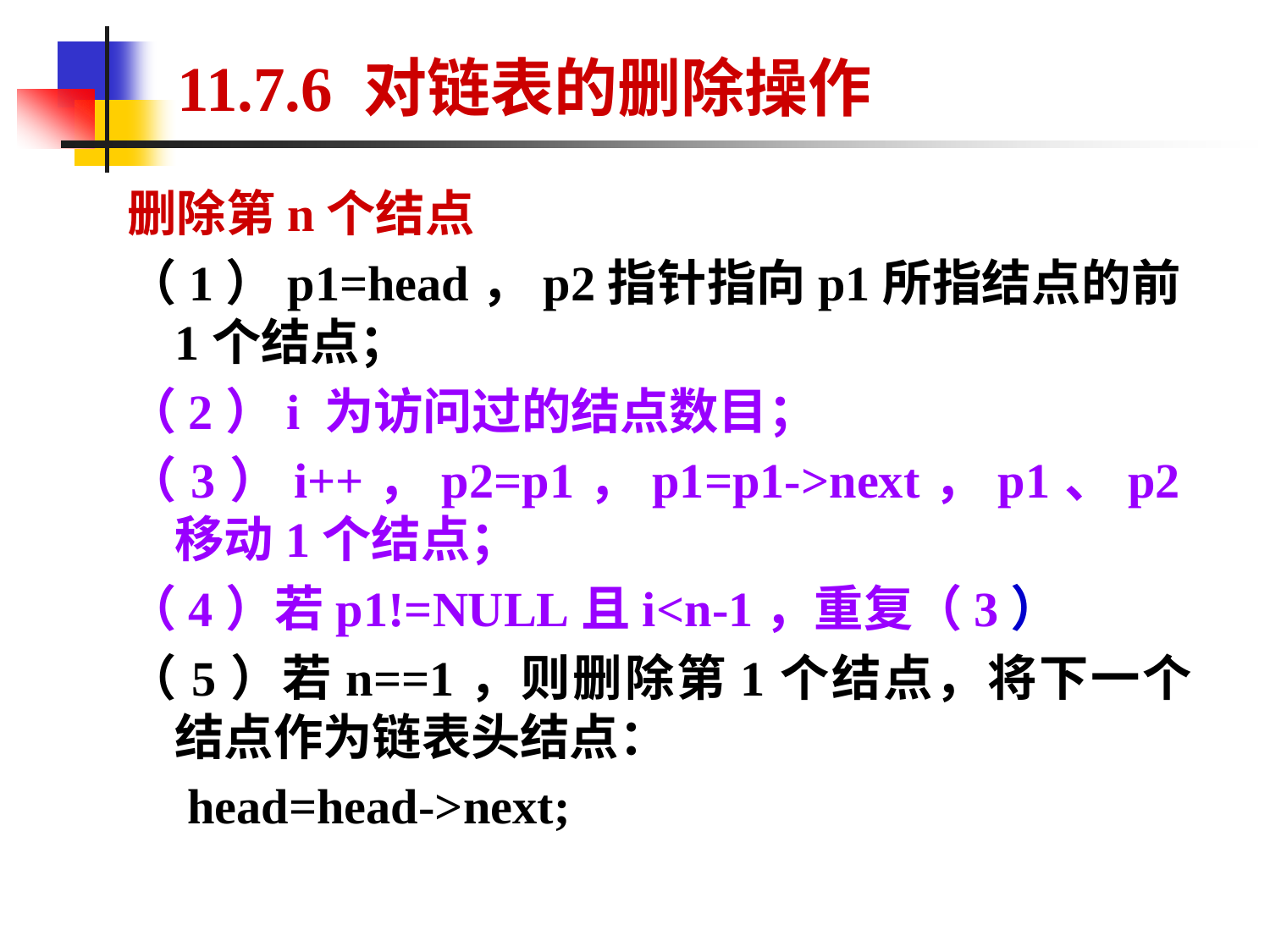

# 11.7.6 对链表的删除操作
删除第n个结点
（1）p1=head，p2指针指向p1所指结点的前1个结点；
（2）i 为访问过的结点数目；
（3）i++，p2=p1，p1=p1->next，p1、p2移动1个结点；
（4）若p1!=NULL且i<n-1，重复（3）
（5）若n==1，则删除第1个结点，将下一个结点作为链表头结点：
	 head=head->next;